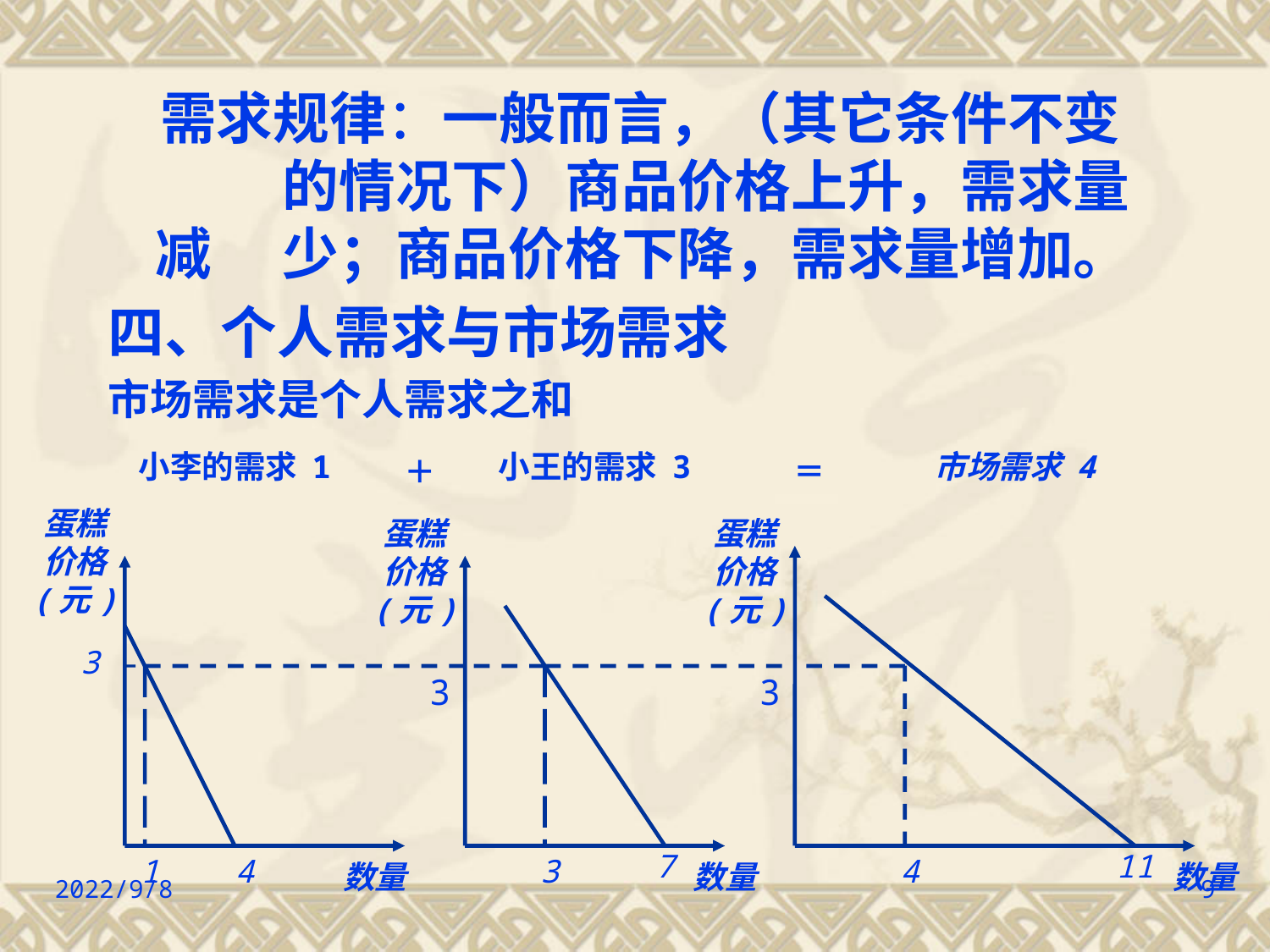

需求规律：一般而言，（其它条件不变   	的情况下）商品价格上升，需求量减	少；商品价格下降，需求量增加。
四、个人需求与市场需求
市场需求是个人需求之和
小李的需求 1
蛋糕
价格
(元)

3

4
1
数量
＋
小王的需求 3
蛋糕
价格
(元)

3

7
3
数量
＝
市场需求 4
蛋糕
价格
(元)

3

11
4
数量

2022/9/8
9